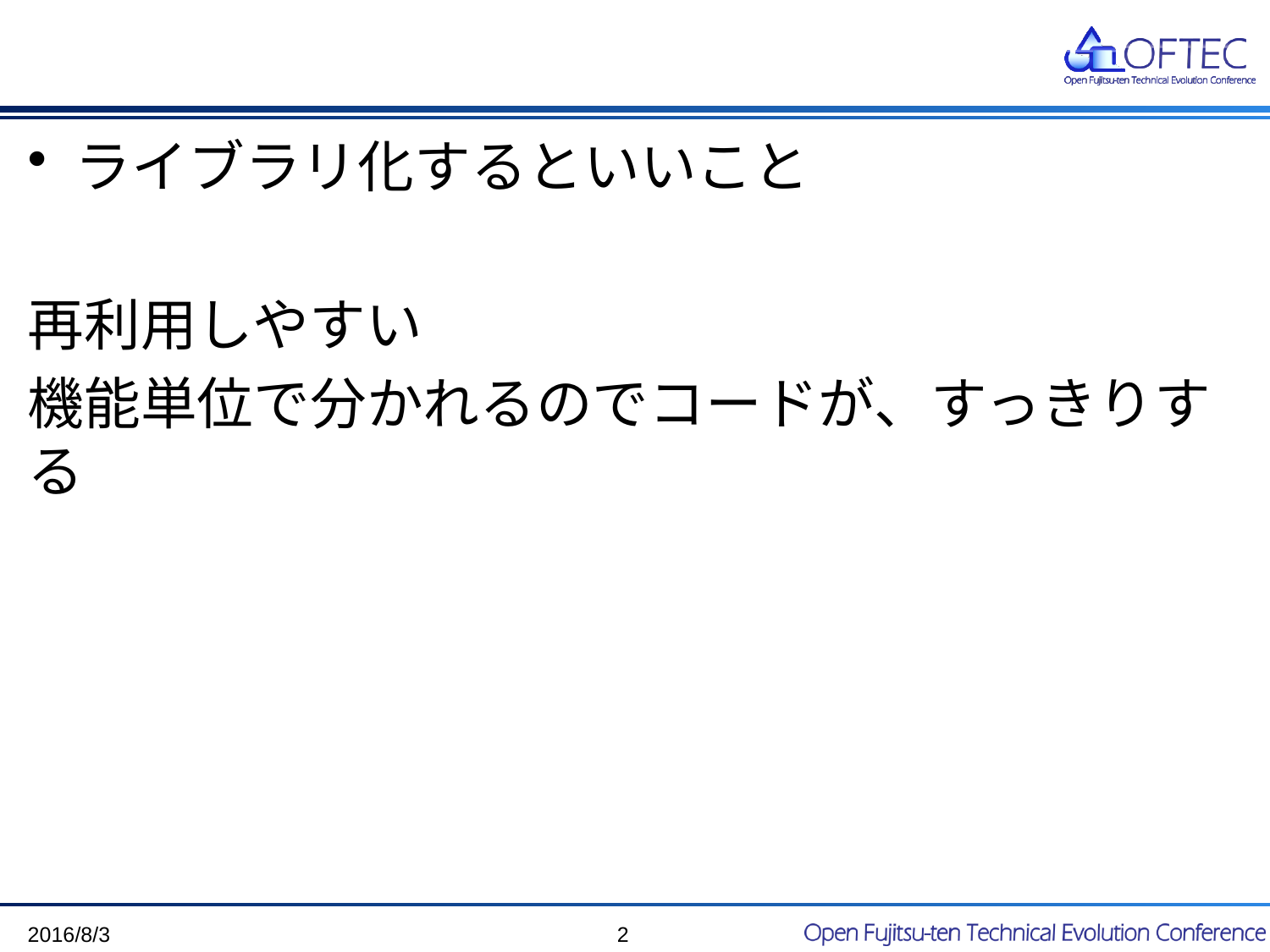

#
ライブラリ化するといいこと

再利用しやすい
機能単位で分かれるのでコードが、すっきりする

2016/8/3
2